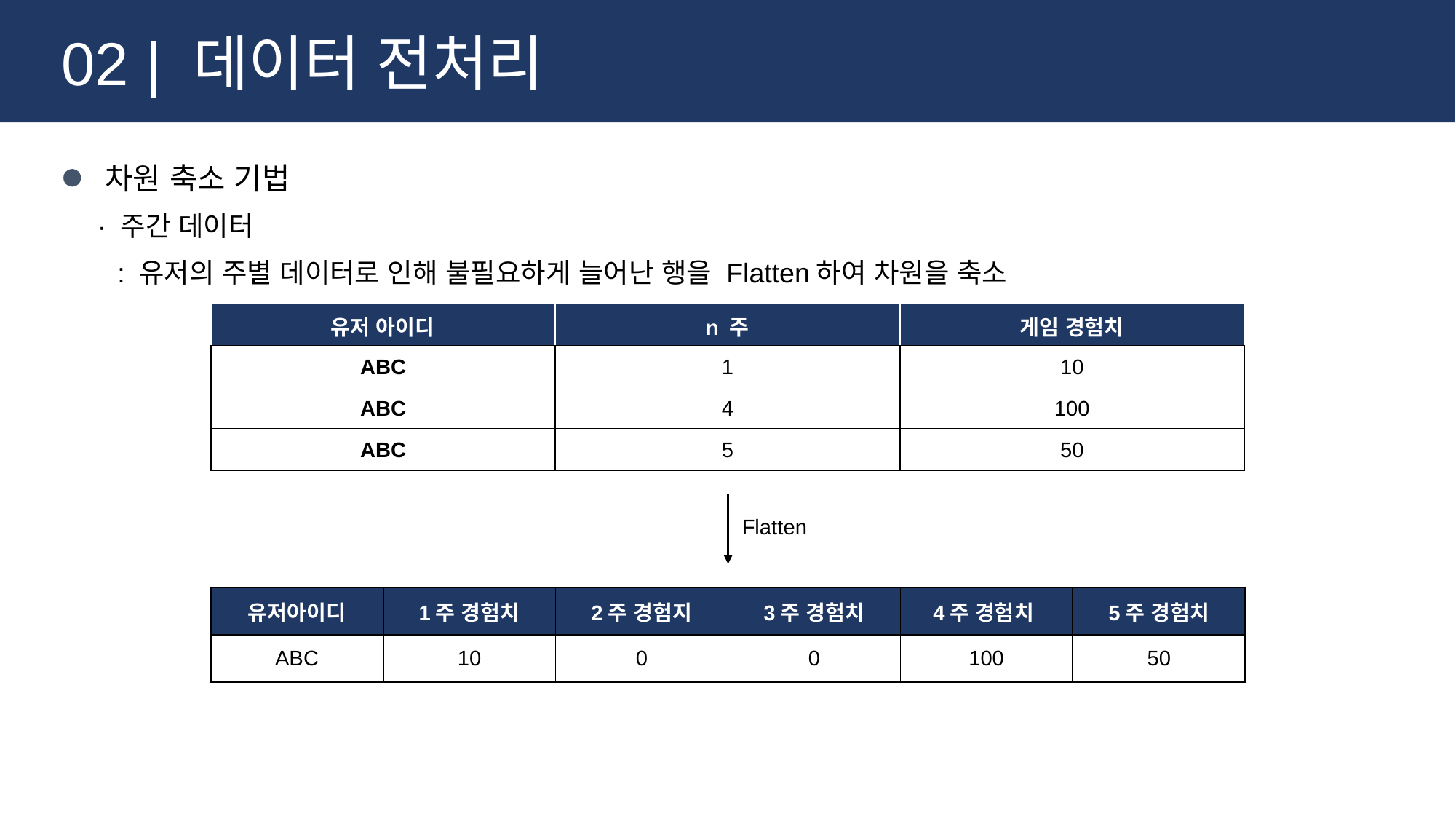

02 | 데이터 전처리
 차원 축소 기법

 · 주간 데이터
 : 유저의 주별 데이터로 인해 불필요하게 늘어난 행을 Flatten하여 차원을 축소
| 유저 아이디 | n 주 | 게임 경험치 |
| --- | --- | --- |
| ABC | 1 | 10 |
| ABC | 4 | 100 |
| ABC | 5 | 50 |

Flatten
| 유저아이디 | 1주 경험치 | 2주 경험지 | 3주 경험치 | 4주 경험치 | 5주 경험치 |
| --- | --- | --- | --- | --- | --- |
| ABC | 10 | 0 | 0 | 100 | 50 |
13